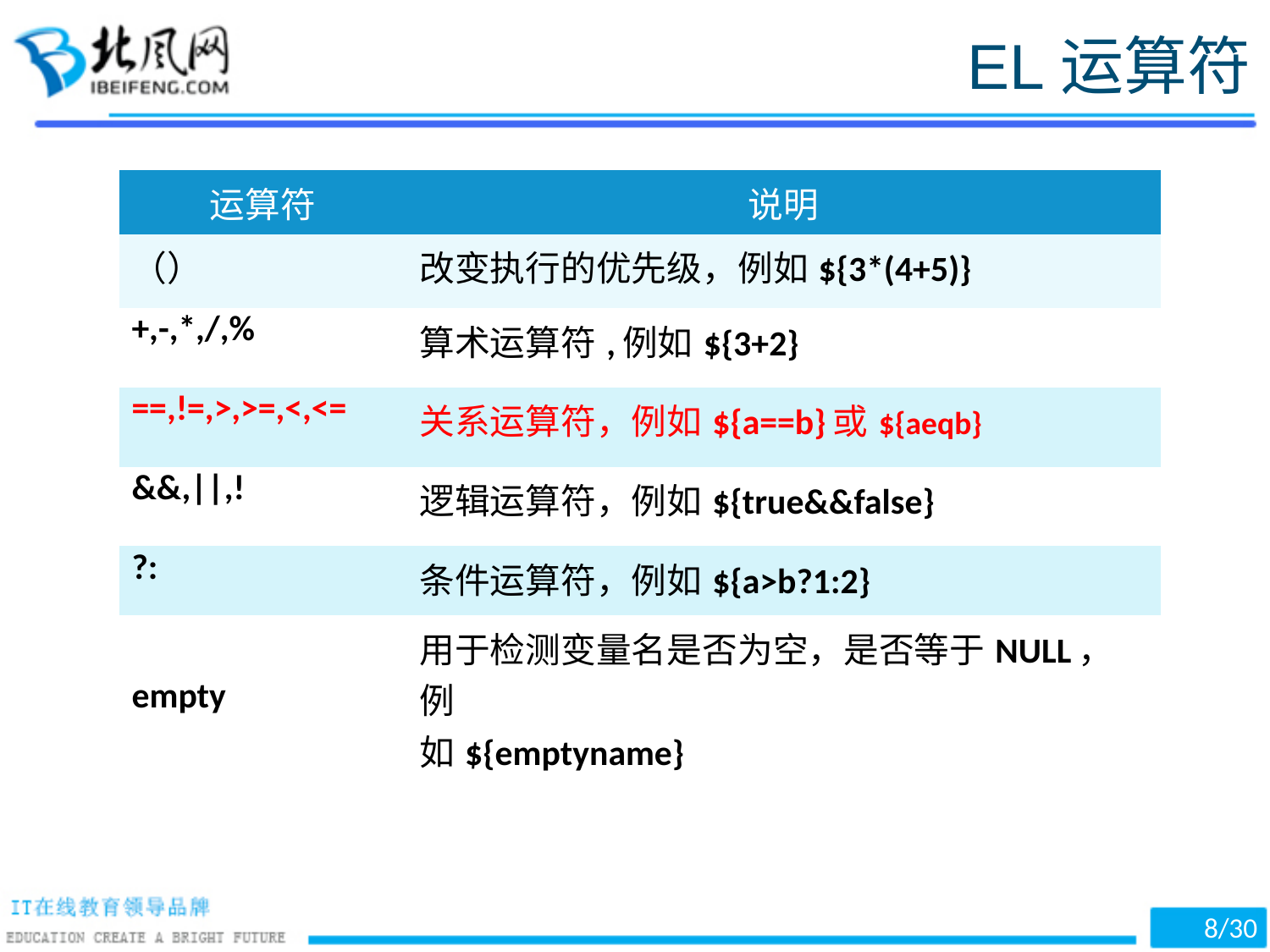

EL运算符
| 运算符 | 说明 |
| --- | --- |
| （） | 改变执行的优先级，例如${3\*(4+5)} |
| +,-,\*,/,% | 算术运算符,例如${3+2} |
| ==,!=,>,>=,<,<= | 关系运算符，例如${a==b}或${aeqb} |
| &&,||,! | 逻辑运算符，例如${true&&false} |
| ?: | 条件运算符，例如${a>b?1:2} |
| empty | 用于检测变量名是否为空，是否等于NULL，例 如${emptyname} |
8/30